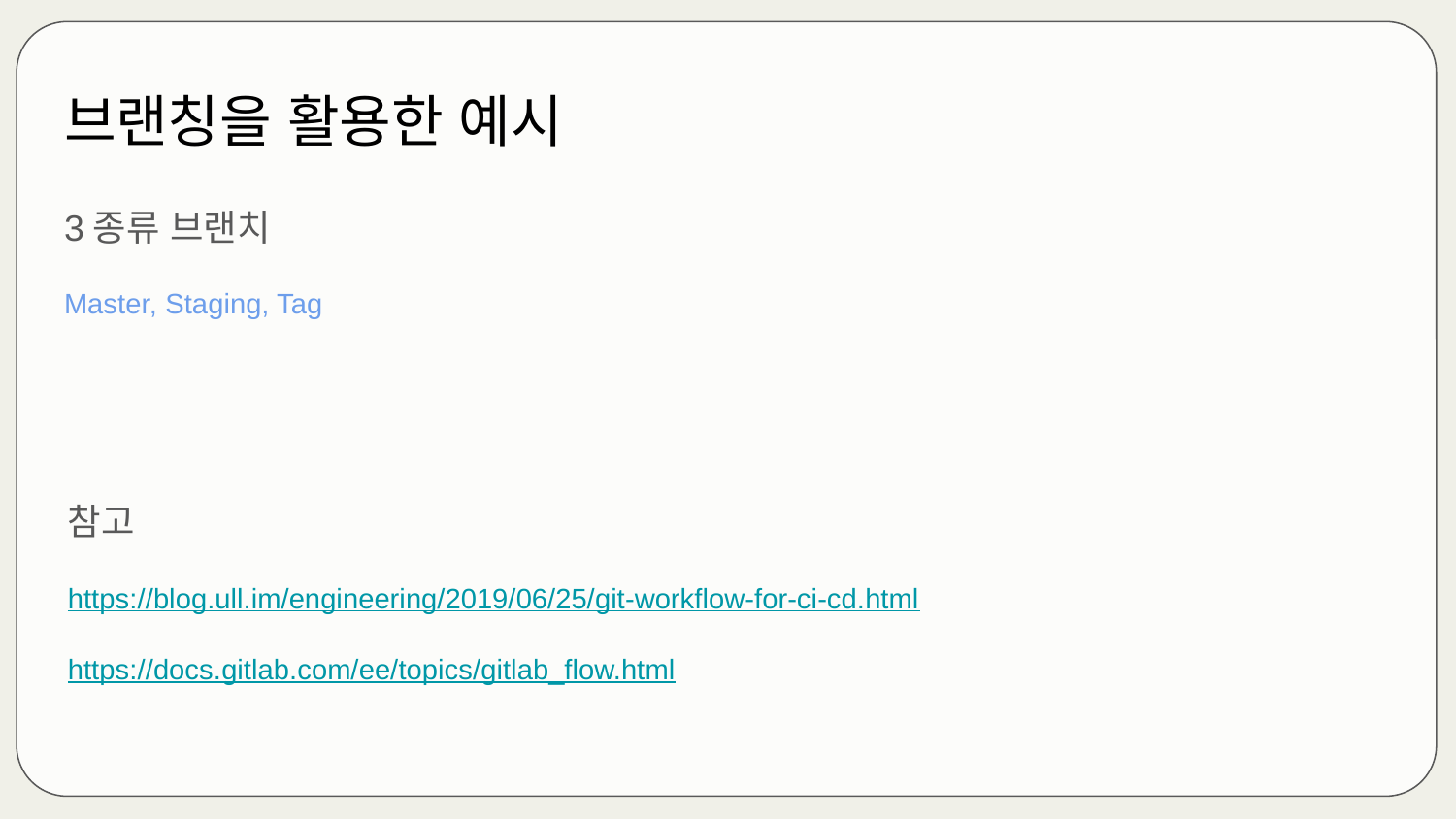

# 브랜칭을 활용한 예시
3종류 브랜치
Master, Staging, Tag

참고
https://blog.ull.im/engineering/2019/06/25/git-workflow-for-ci-cd.html
https://docs.gitlab.com/ee/topics/gitlab_flow.html